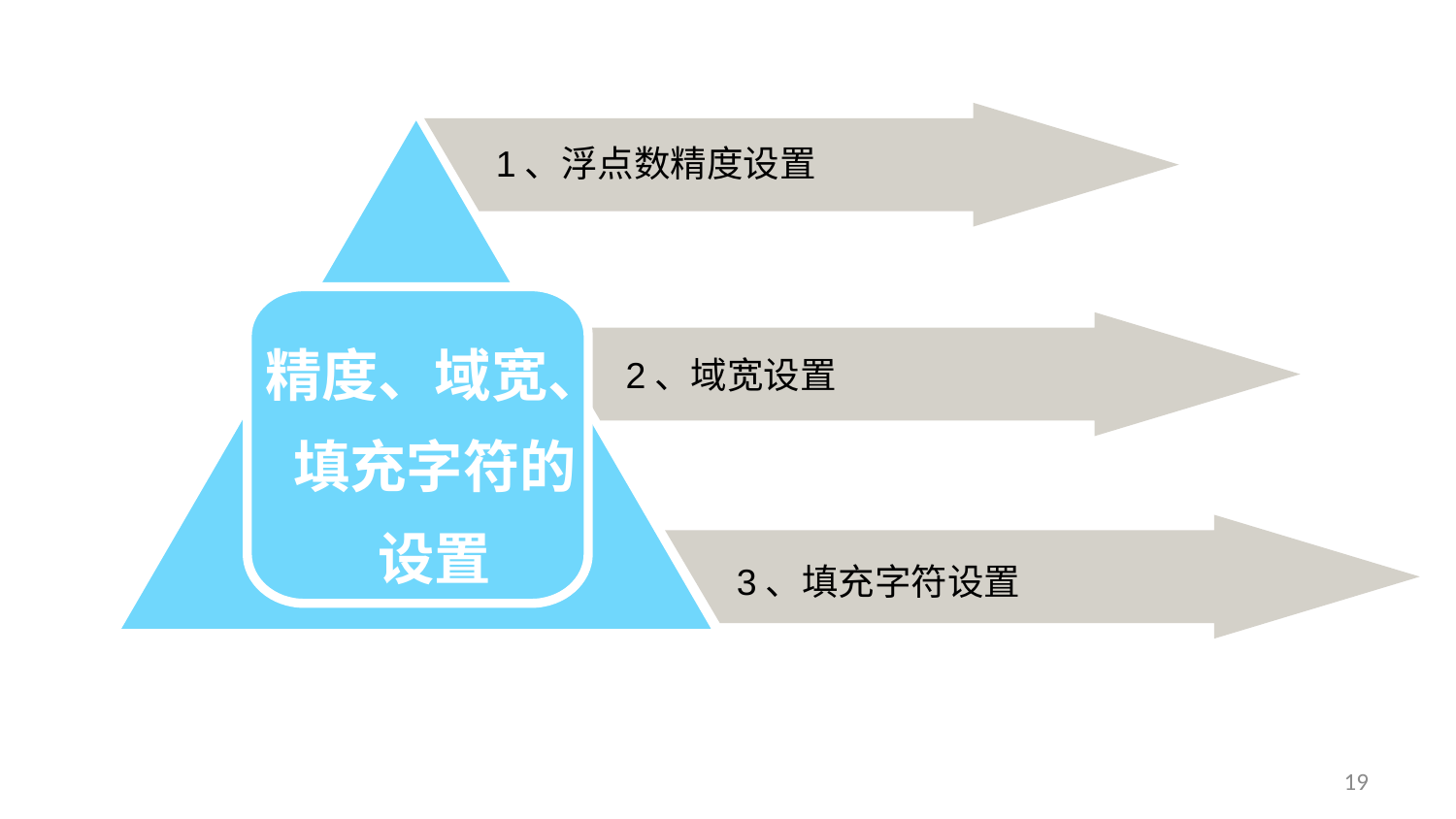

1、浮点数精度设置
精度、域宽、
填充字符的
设置

2、域宽设置

3、填充字符设置
19